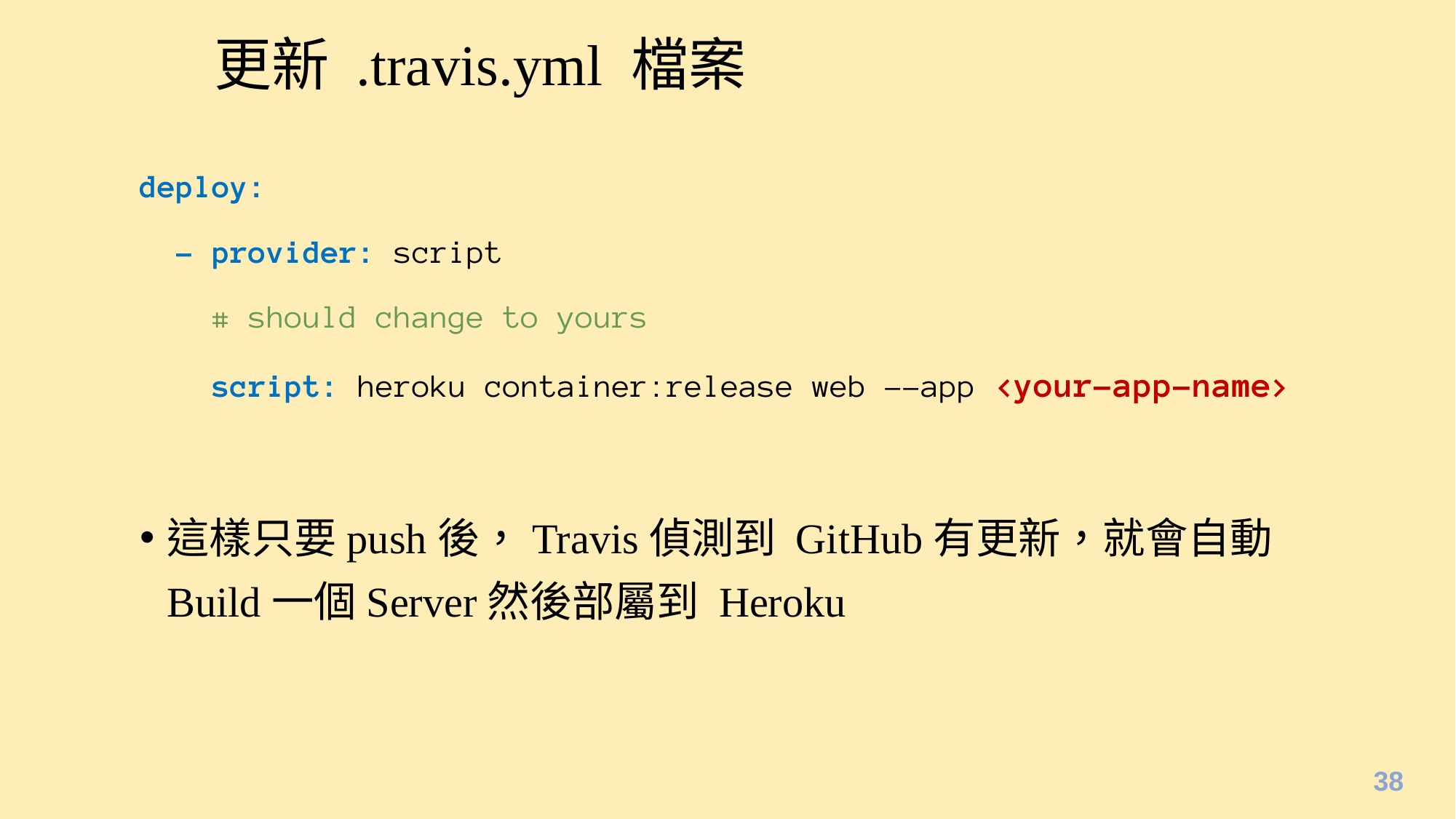

# 更新 .travis.yml 檔案
deploy:
  - provider: script
    # should change to yours
    script: heroku container:release web --app <your-app-name>

這樣只要push後，Travis偵測到 GitHub有更新，就會自動Build一個Server然後部屬到 Heroku

38